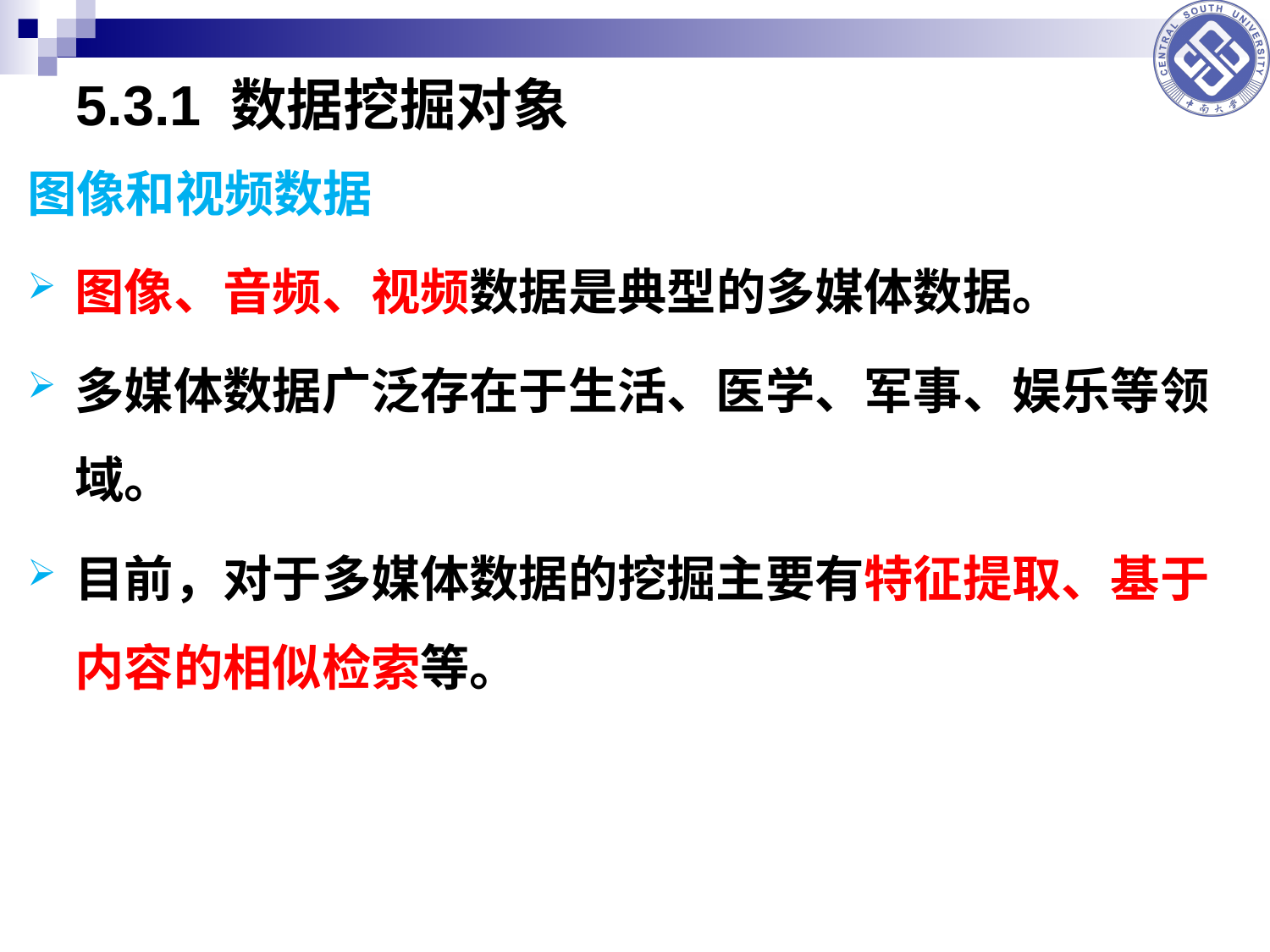

5.3.1 数据挖掘对象
图像和视频数据
图像、音频、视频数据是典型的多媒体数据。
多媒体数据广泛存在于生活、医学、军事、娱乐等领域。
目前，对于多媒体数据的挖掘主要有特征提取、基于内容的相似检索等。